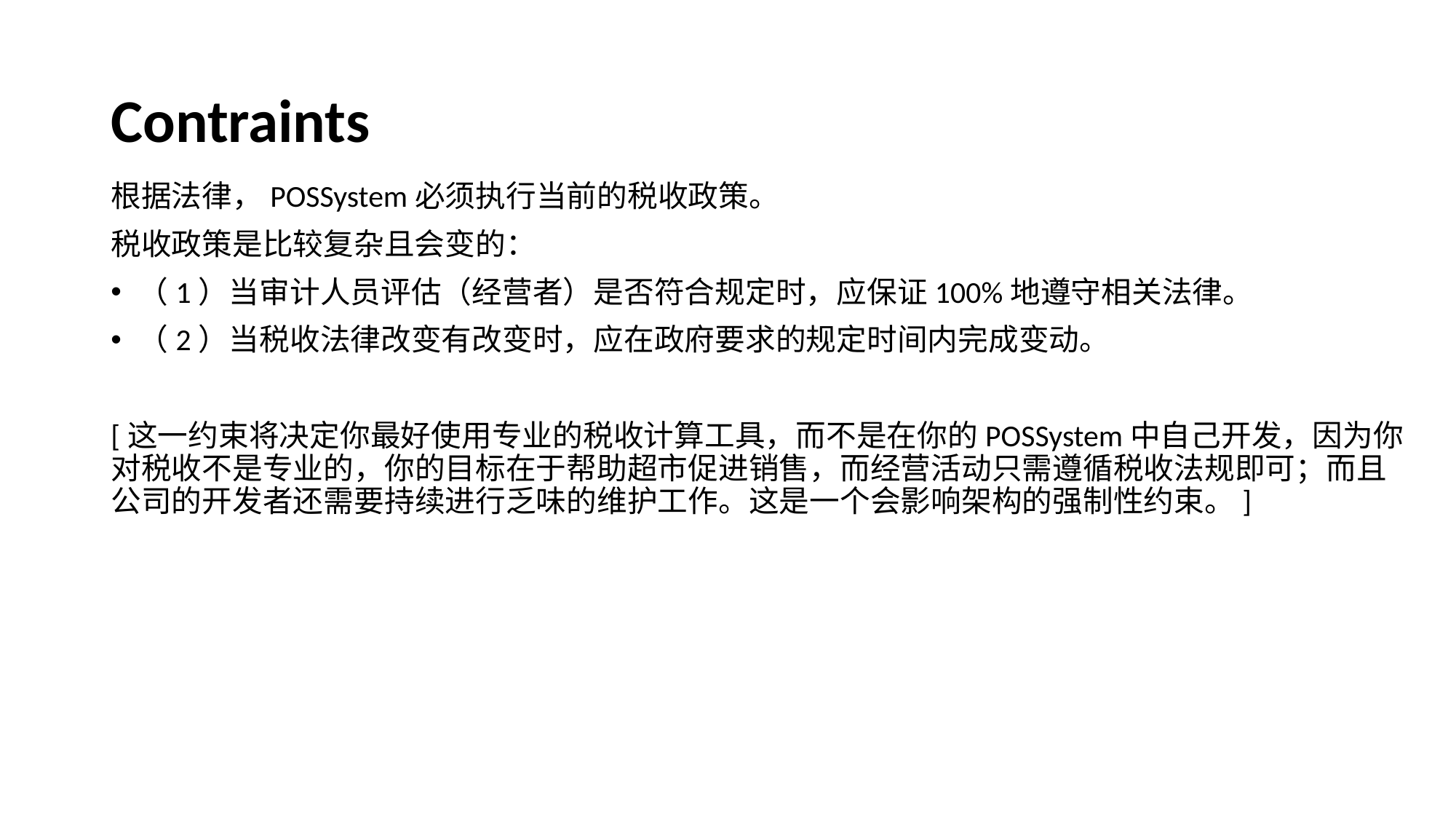

# Contraints
根据法律，POSSystem必须执行当前的税收政策。
税收政策是比较复杂且会变的：
（1）当审计人员评估（经营者）是否符合规定时，应保证100%地遵守相关法律。
（2）当税收法律改变有改变时，应在政府要求的规定时间内完成变动。

[这一约束将决定你最好使用专业的税收计算工具，而不是在你的POSSystem中自己开发，因为你对税收不是专业的，你的目标在于帮助超市促进销售，而经营活动只需遵循税收法规即可；而且公司的开发者还需要持续进行乏味的维护工作。这是一个会影响架构的强制性约束。]